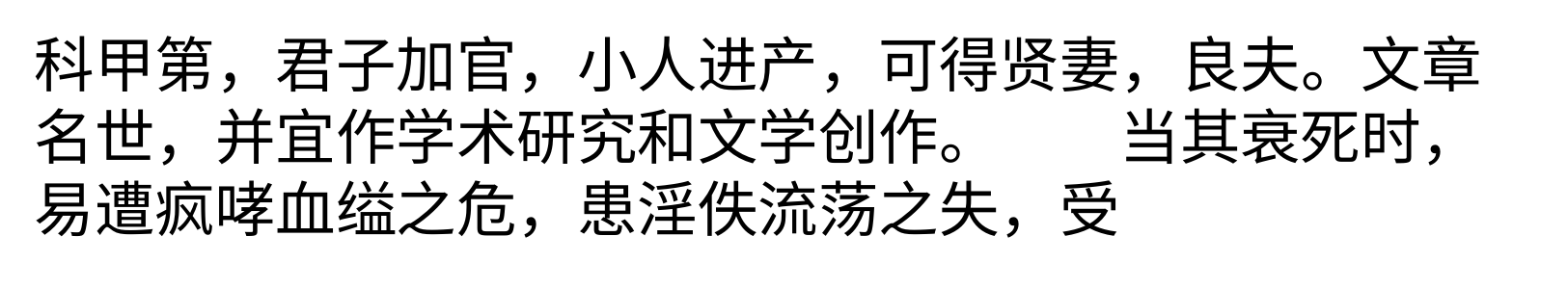

科甲第，君子加官，小人进产，可得贤妻，良夫。文章名世，并宜作学术研究和文学创作。　　当其衰死时，易遭疯哮血缢之危，患淫佚流荡之失，受